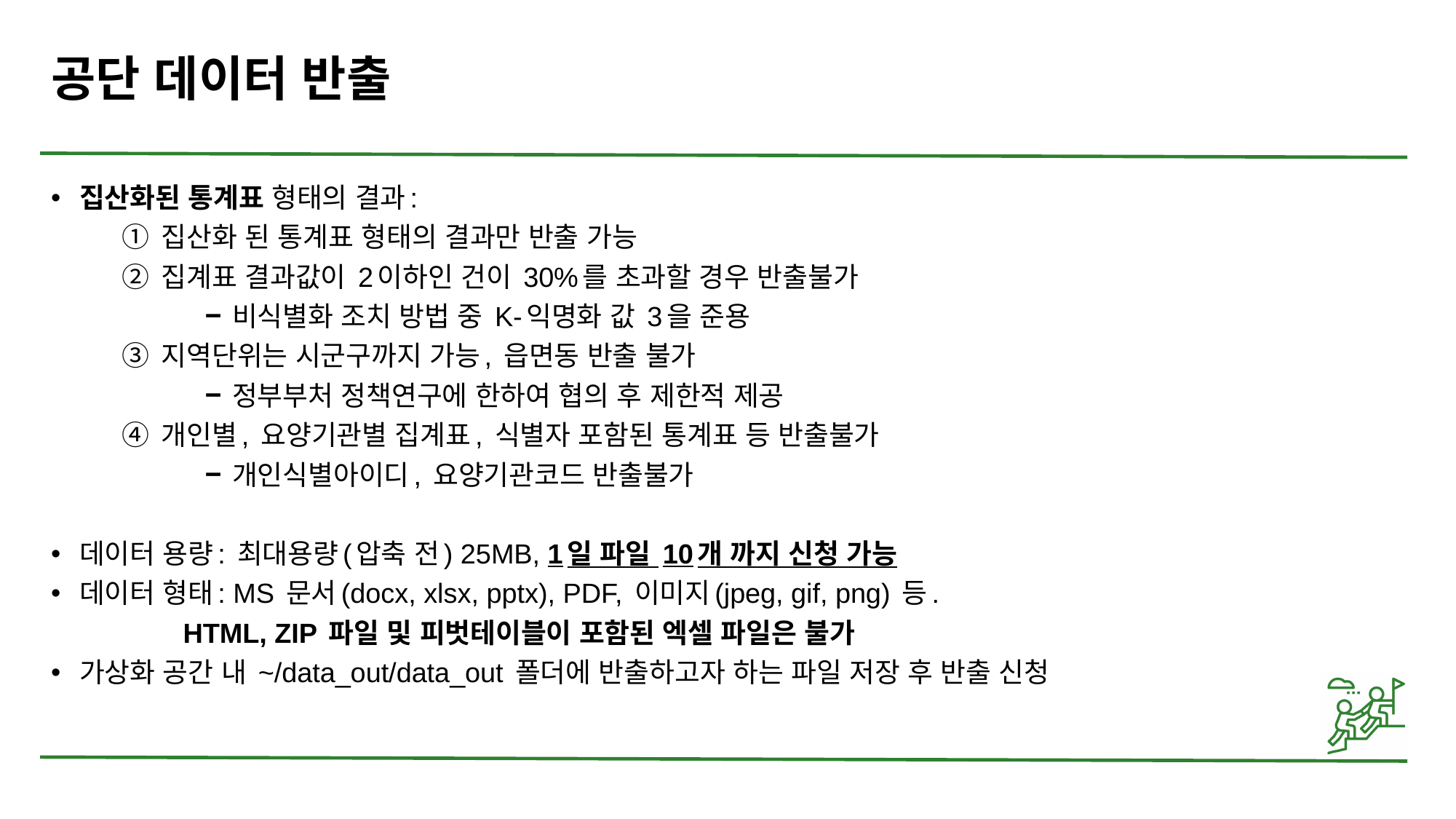

# 공단 데이터 반출
집산화된 통계표 형태의 결과:
	① 집산화 된 통계표 형태의 결과만 반출 가능
	② 집계표 결과값이 2이하인 건이 30%를 초과할 경우 반출불가
		╺ 비식별화 조치 방법 중 K-익명화 값 3을 준용
	③ 지역단위는 시군구까지 가능, 읍면동 반출 불가
		╺ 정부부처 정책연구에 한하여 협의 후 제한적 제공
	④ 개인별, 요양기관별 집계표, 식별자 포함된 통계표 등 반출불가
		╺ 개인식별아이디, 요양기관코드 반출불가

데이터 용량: 최대용량(압축 전) 25MB, 1일 파일 10개 까지 신청 가능
데이터 형태: MS 문서(docx, xlsx, pptx), PDF, 이미지(jpeg, gif, png) 등.
	        HTML, ZIP 파일 및 피벗테이블이 포함된 엑셀 파일은 불가
가상화 공간 내 ~/data_out/data_out 폴더에 반출하고자 하는 파일 저장 후 반출 신청